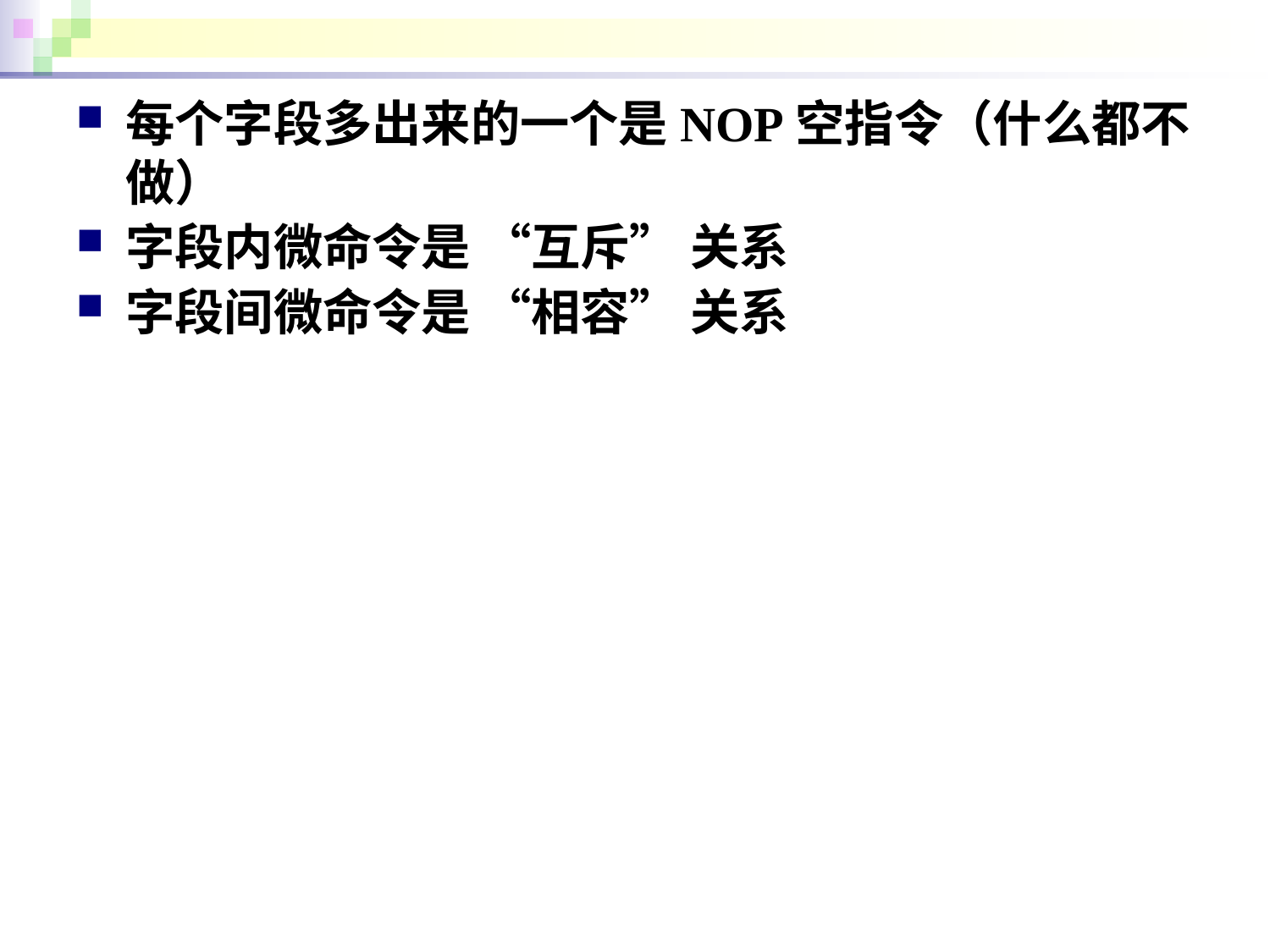

#
每个字段多出来的一个是NOP空指令（什么都不做）
字段内微命令是 “互斥” 关系
字段间微命令是 “相容” 关系
60